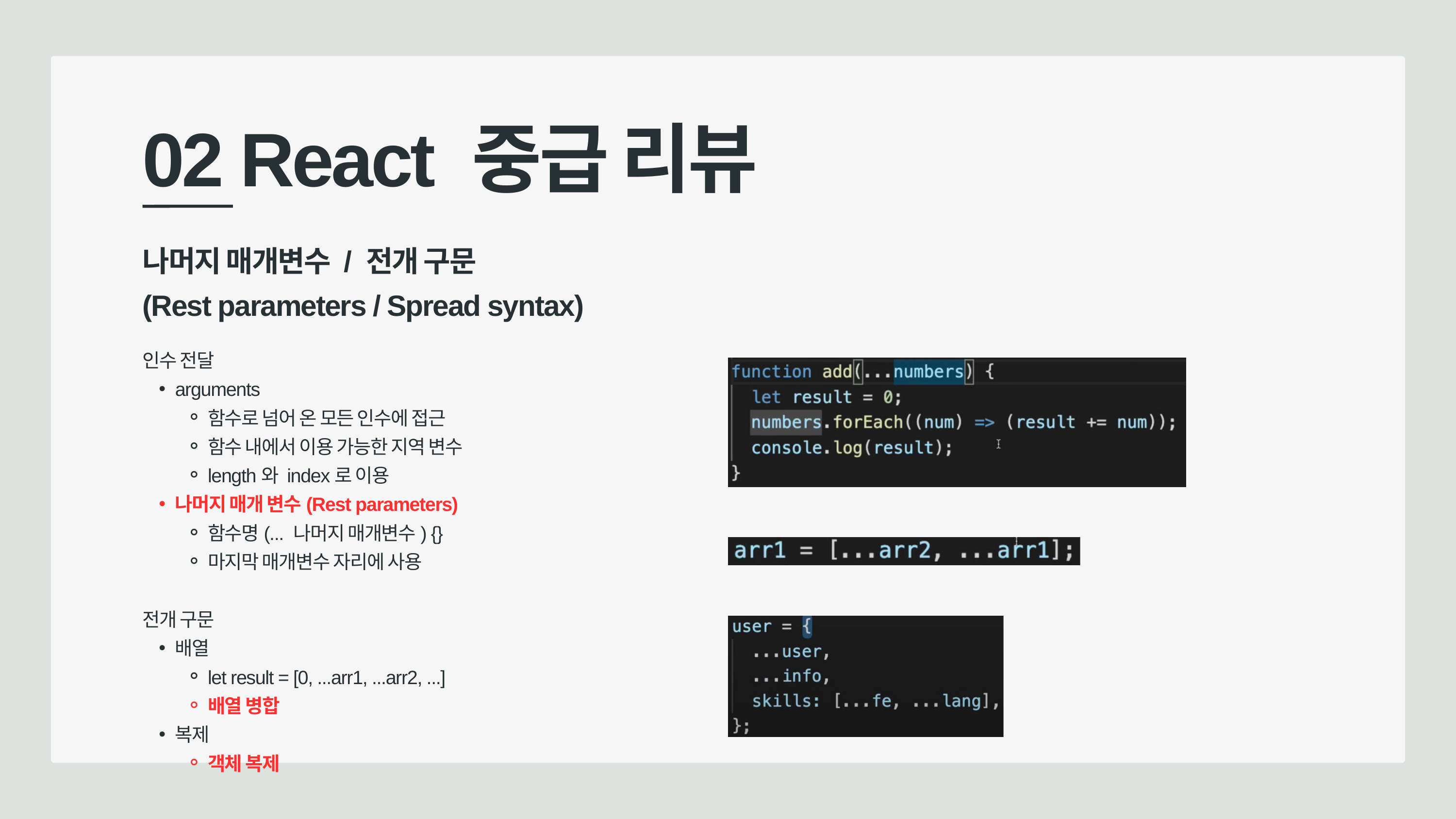

02 React 중급 리뷰

나머지 매개변수 / 전개 구문
(Rest parameters / Spread syntax)
인수 전달
arguments
함수로 넘어 온 모든 인수에 접근
함수 내에서 이용 가능한 지역 변수
length와 index로 이용
나머지 매개 변수(Rest parameters)
함수명(... 나머지 매개변수) {}
마지막 매개변수 자리에 사용

전개 구문
배열
let result = [0, ...arr1, ...arr2, ...]
배열 병합
복제
객체 복제